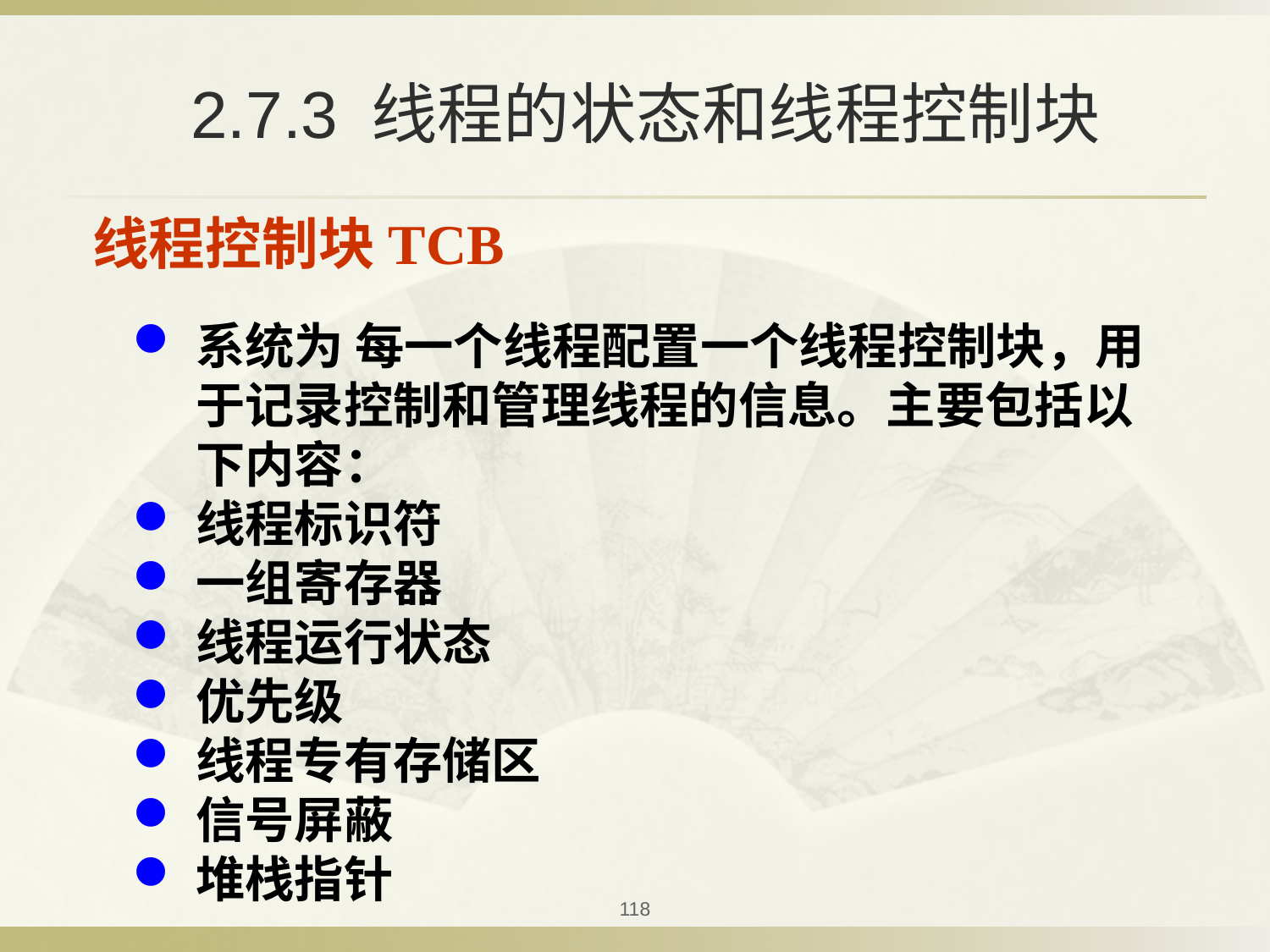

# 2.7.3 线程的状态和线程控制块
线程控制块TCB
系统为 每一个线程配置一个线程控制块，用于记录控制和管理线程的信息。主要包括以下内容：
线程标识符
一组寄存器
线程运行状态
优先级
线程专有存储区
信号屏蔽
堆栈指针
118